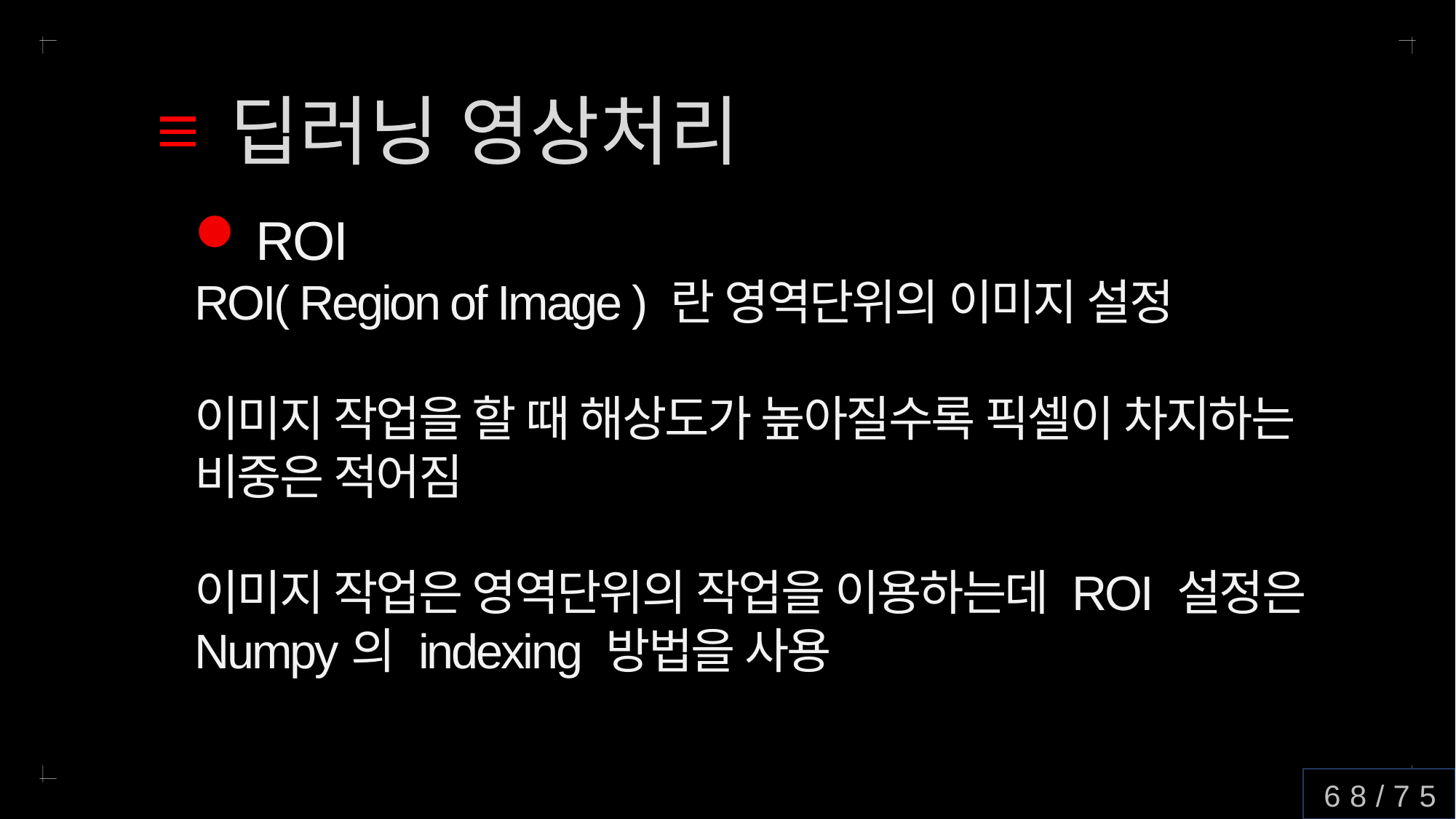

딥러닝 영상처리
ROI
ROI( Region of Image ) 란 영역단위의 이미지 설정

이미지 작업을 할 때 해상도가 높아질수록 픽셀이 차지하는 비중은 적어짐

이미지 작업은 영역단위의 작업을 이용하는데 ROI 설정은 Numpy의 indexing 방법을 사용

68/75
53/59